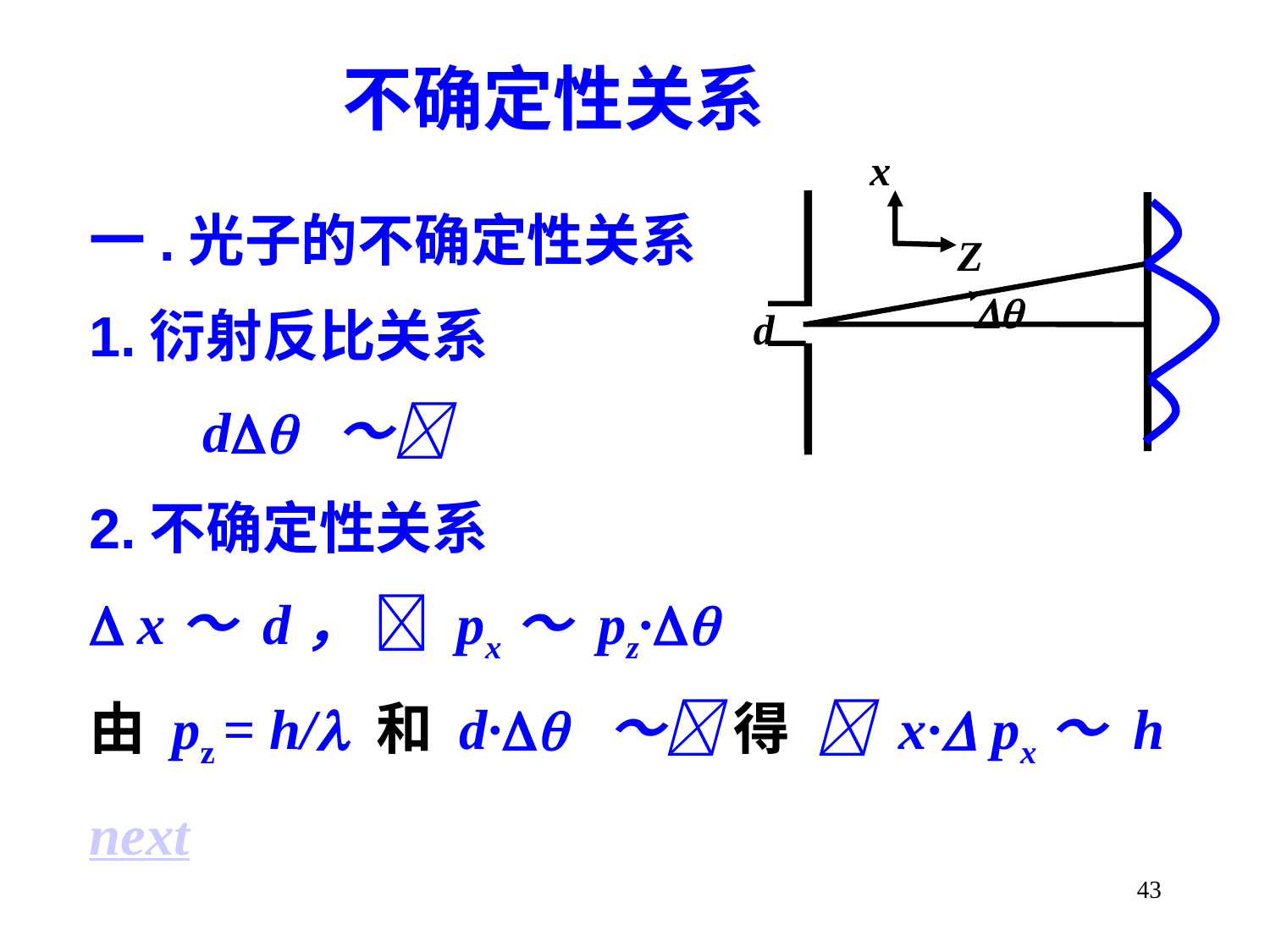

不确定性关系
x

Z

Δθ

d

一.光子的不确定性关系
1.衍射反比关系
        dΔθ ～λ
2.不确定性关系
Δ x～ d， Δ px～ pz·Δθ
由 pz = h/λ 和 d·Δθ  ～λ 得  Δ x·Δ px～ h
next
43